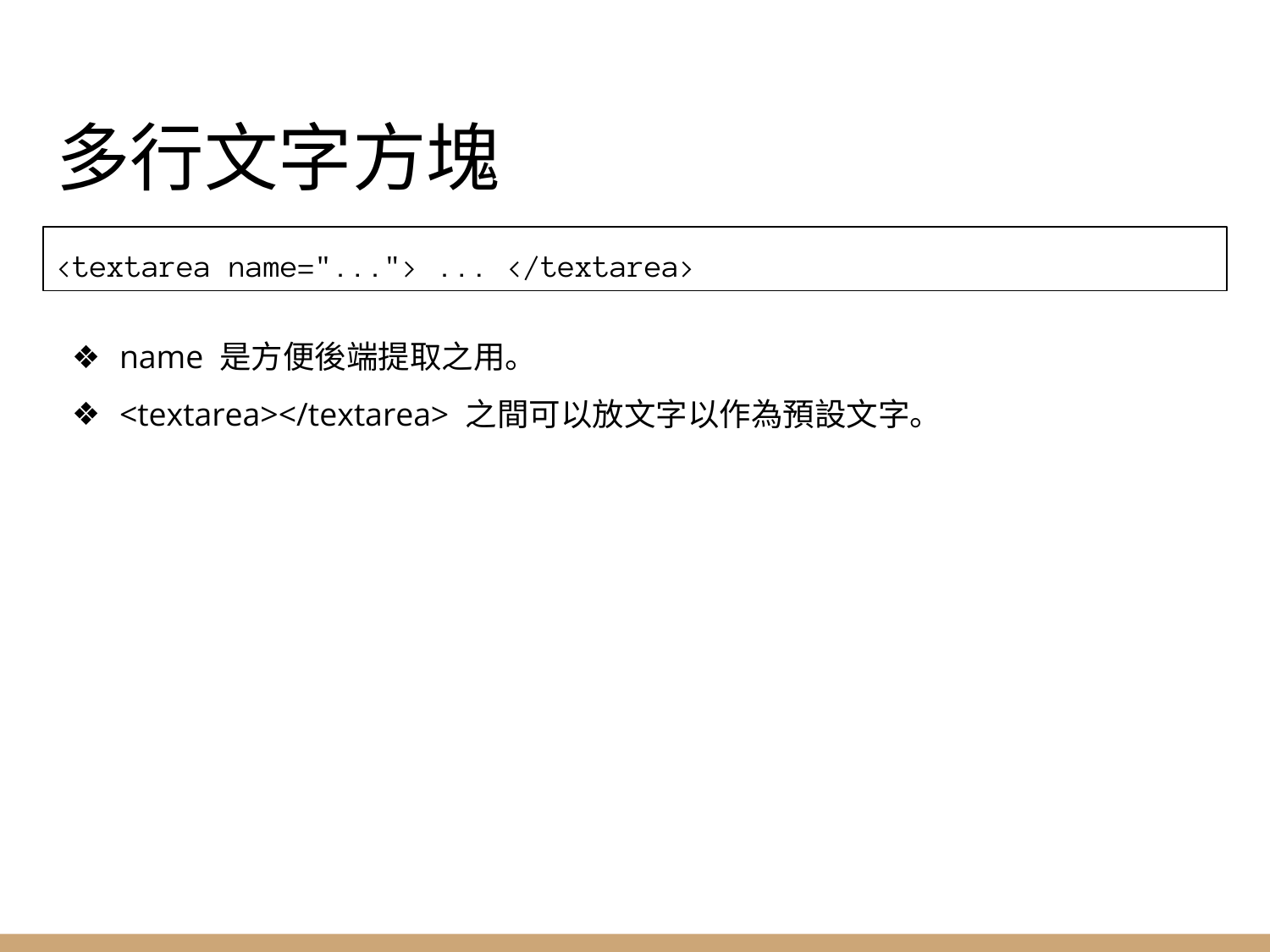

# 多行文字方塊
<textarea name="..."> ... </textarea>
name 是方便後端提取之用。
<textarea></textarea> 之間可以放文字以作為預設文字。